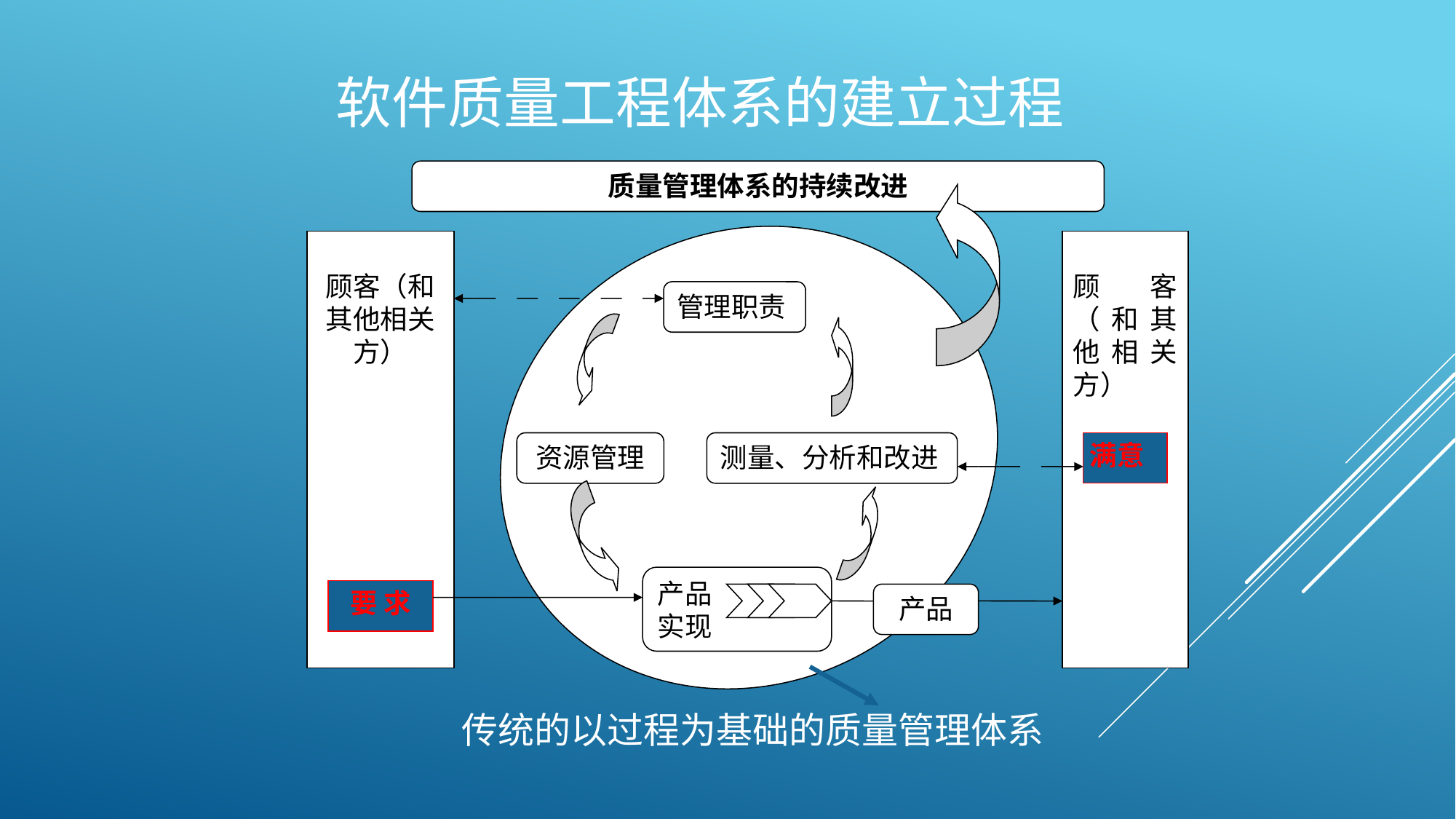

软件质量工程体系的建立过程
质量管理体系的持续改进

顾客（和其他相关方）

顾客（和其他相关方）
管理职责

资源管理
测量、分析和改进
满意

产品
实现

要 求
产品

传统的以过程为基础的质量管理体系